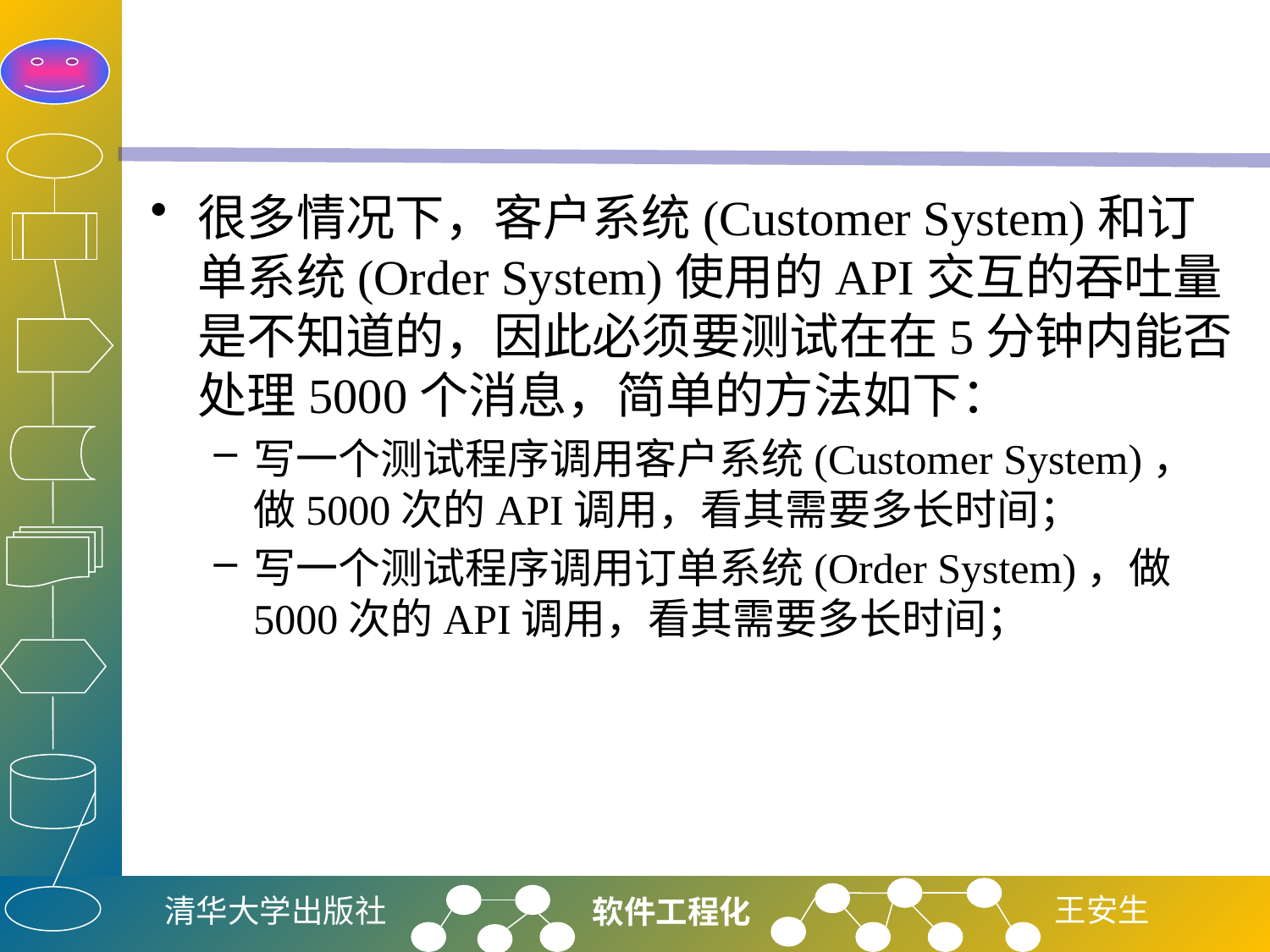

#
很多情况下，客户系统(Customer System)和订单系统(Order System)使用的API交互的吞吐量是不知道的，因此必须要测试在在5分钟内能否处理5000个消息，简单的方法如下：
写一个测试程序调用客户系统(Customer System)，做5000次的API调用，看其需要多长时间；
写一个测试程序调用订单系统(Order System)，做5000次的API调用，看其需要多长时间；